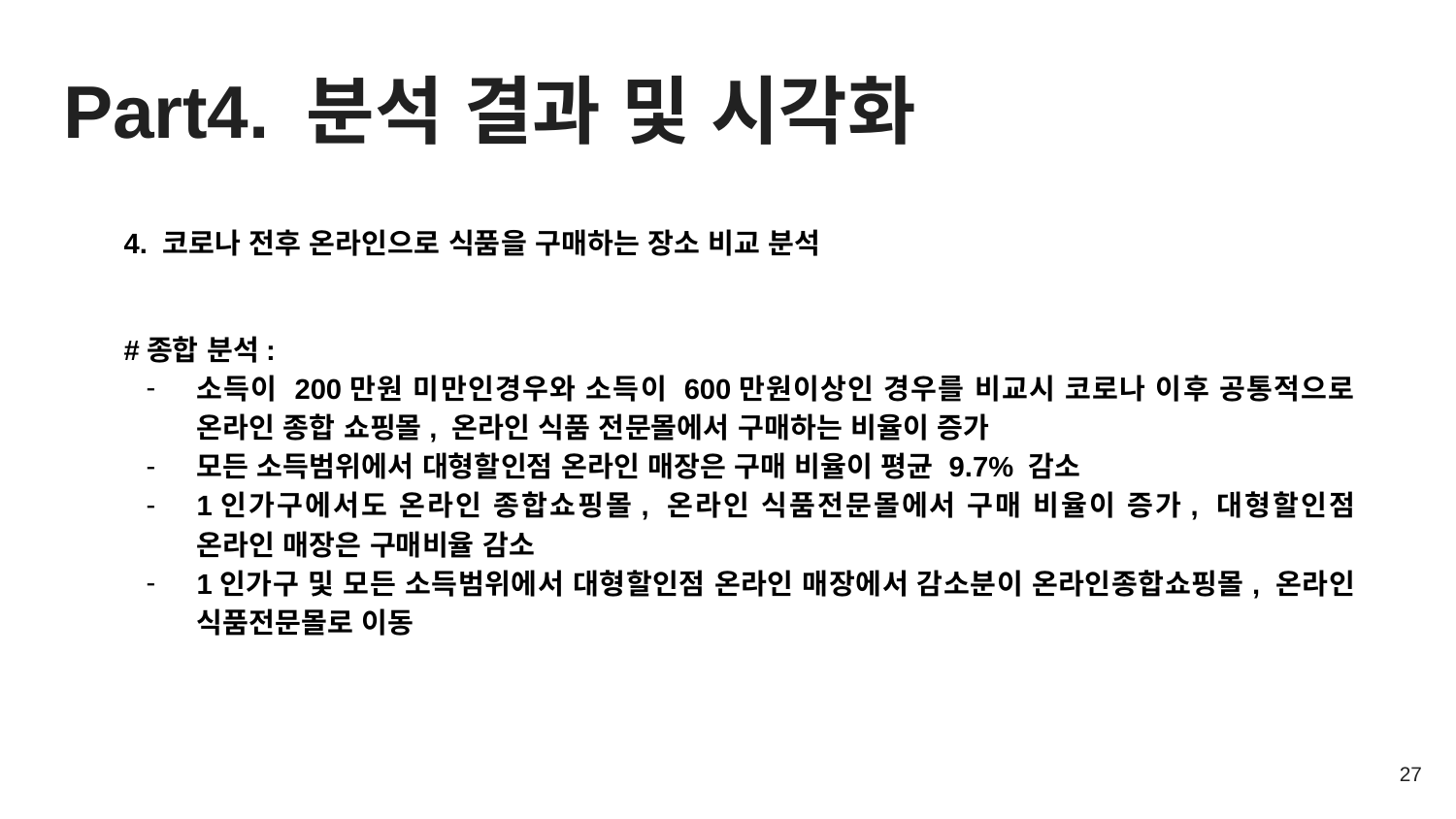

# Part4. 분석 결과 및 시각화
4. 코로나 전후 온라인으로 식품을 구매하는 장소 비교 분석

#종합 분석:
소득이 200만원 미만인경우와 소득이 600만원이상인 경우를 비교시 코로나 이후 공통적으로 온라인 종합 쇼핑몰, 온라인 식품 전문몰에서 구매하는 비율이 증가
모든 소득범위에서 대형할인점 온라인 매장은 구매 비율이 평균 9.7% 감소
1인가구에서도 온라인 종합쇼핑몰, 온라인 식품전문몰에서 구매 비율이 증가, 대형할인점 온라인 매장은 구매비율 감소
1인가구 및 모든 소득범위에서 대형할인점 온라인 매장에서 감소분이 온라인종합쇼핑몰, 온라인 식품전문몰로 이동

27